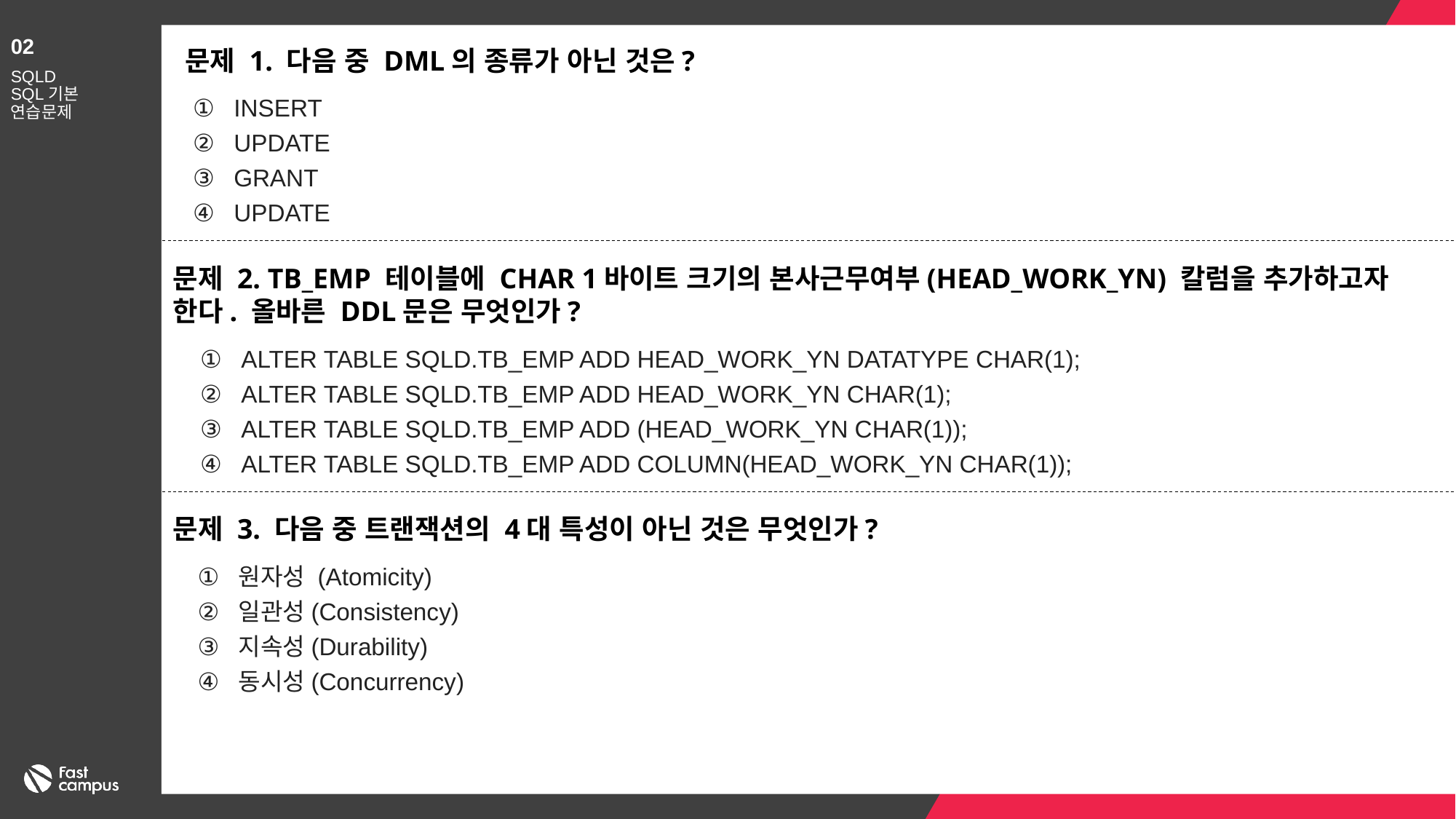

02
문제 1. 다음 중 DML의 종류가 아닌 것은?
SQLD
SQL기본
연습문제
INSERT
UPDATE
GRANT
UPDATE
문제 2. TB_EMP 테이블에 CHAR 1바이트 크기의 본사근무여부(HEAD_WORK_YN) 칼럼을 추가하고자 한다. 올바른 DDL문은 무엇인가?
ALTER TABLE SQLD.TB_EMP ADD HEAD_WORK_YN DATATYPE CHAR(1);
ALTER TABLE SQLD.TB_EMP ADD HEAD_WORK_YN CHAR(1);
ALTER TABLE SQLD.TB_EMP ADD (HEAD_WORK_YN CHAR(1));
ALTER TABLE SQLD.TB_EMP ADD COLUMN(HEAD_WORK_YN CHAR(1));
문제 3. 다음 중 트랜잭션의 4대 특성이 아닌 것은 무엇인가?
원자성 (Atomicity)
일관성(Consistency)
지속성(Durability)
동시성(Concurrency)